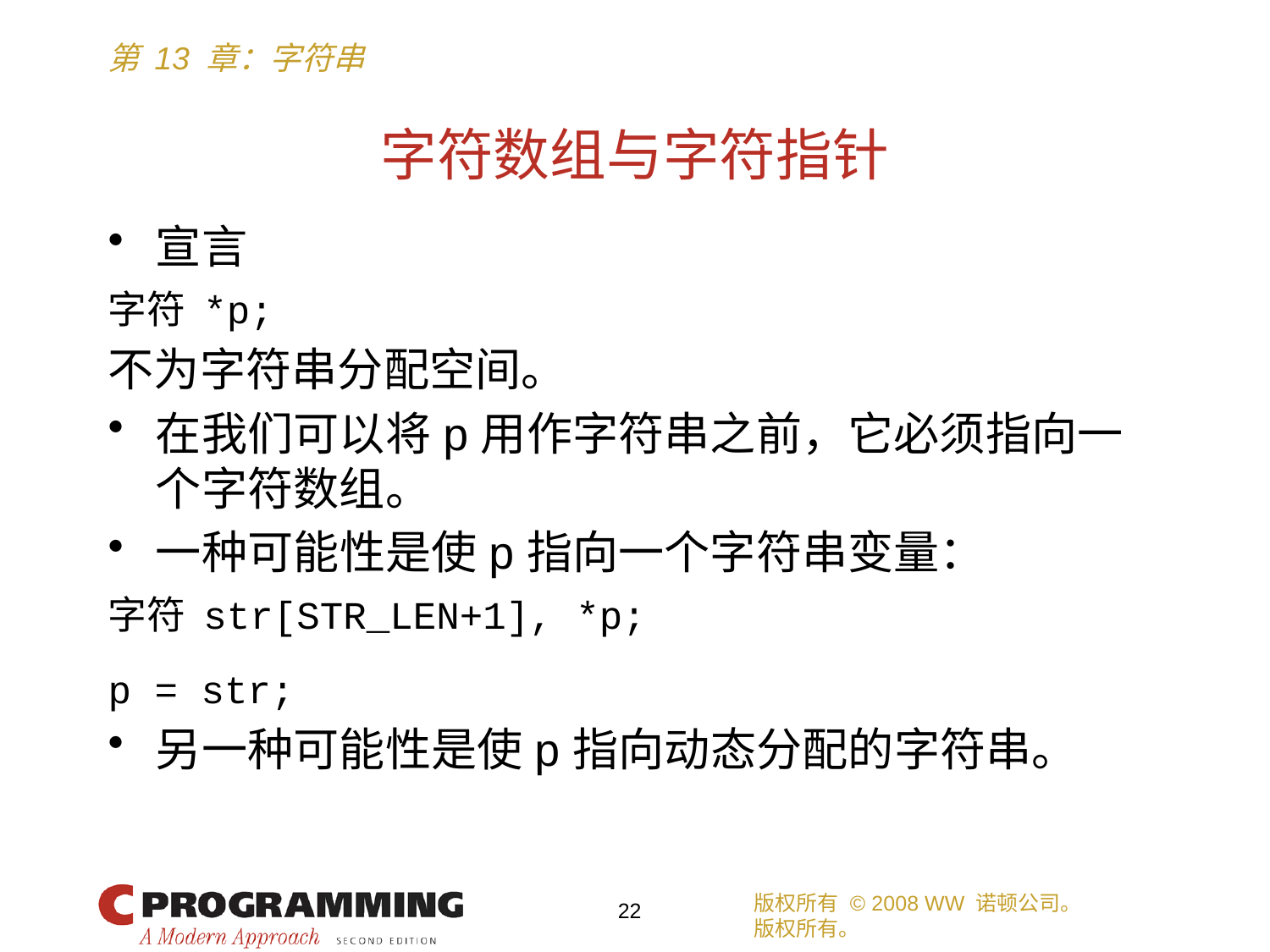

# 字符数组与字符指针
宣言
字符 *p;
不为字符串分配空间。
在我们可以将p用作字符串之前，它必须指向一个字符数组。
一种可能性是使p指向一个字符串变量：
字符 str[STR_LEN+1], *p;

p = str;
另一种可能性是使p指向动态分配的字符串。
版权所有 © 2008 WW 诺顿公司。
版权所有。
22